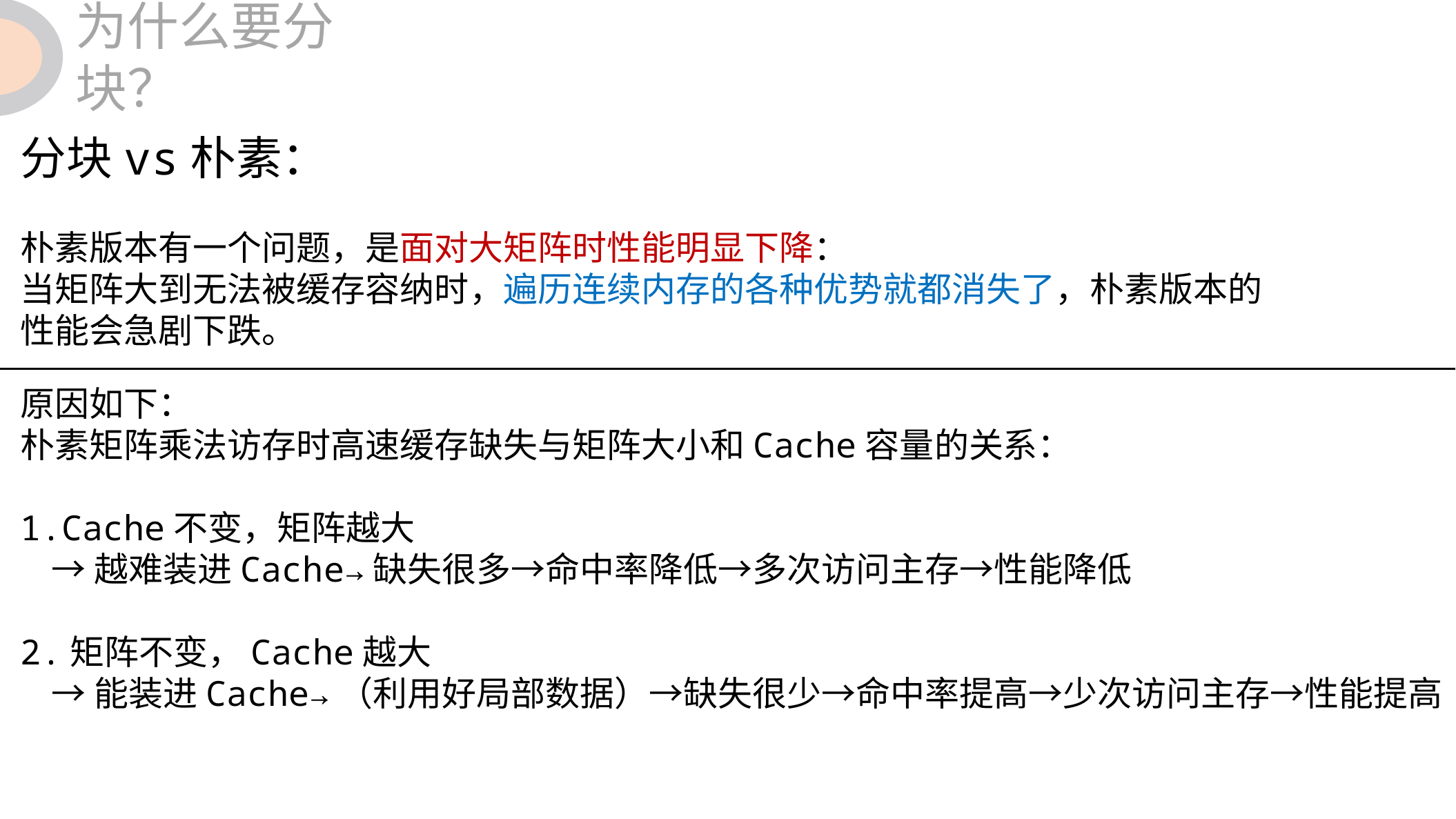

为什么要分块？

分块vs朴素：

朴素版本有一个问题，是面对大矩阵时性能明显下降：
当矩阵大到无法被缓存容纳时，遍历连续内存的各种优势就都消失了，朴素版本的性能会急剧下跌。
原因如下：
朴素矩阵乘法访存时高速缓存缺失与矩阵大小和Cache容量的关系：

1.Cache不变，矩阵越大
    →越难装进Cache→缺失很多→命中率降低→多次访问主存→性能降低

2.矩阵不变，Cache越大
    →能装进Cache→（利用好局部数据）→缺失很少→命中率提高→少次访问主存→性能提高